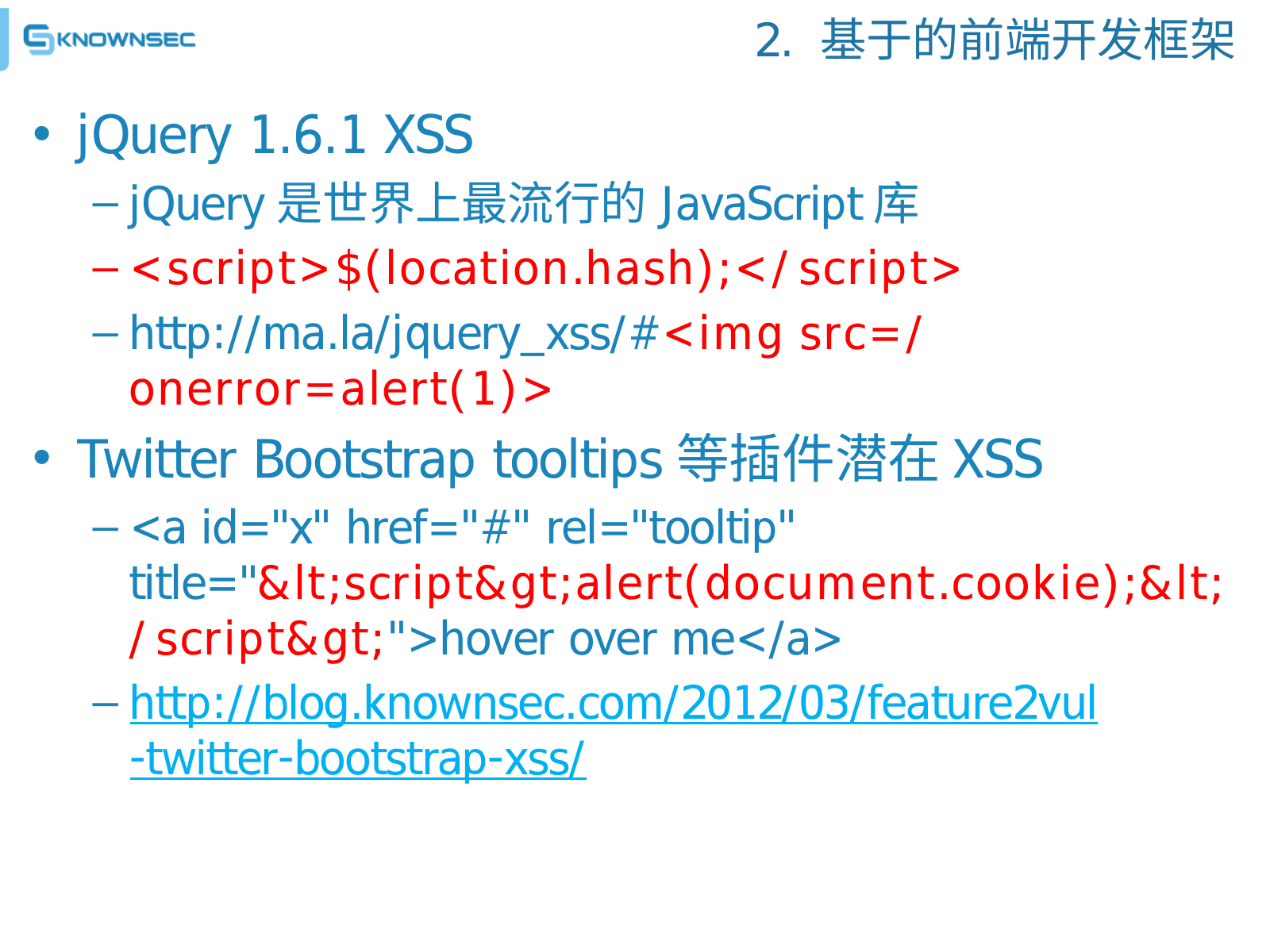

# 2. 基于的前端开发框架
jQuery 1.6.1 XSS
jQuery是世界上最流行的JavaScript库
<script>$(location.hash);</script>
http://ma.la/jquery_xss/#<img src=/ onerror=alert(1)>
Twitter Bootstrap tooltips等插件潜在XSS
<a id="x" href="#" rel="tooltip" title="&lt;script&gt;alert(document.cookie);&lt;/script&gt;">hover over me</a>
http://blog.knownsec.com/2012/03/feature2vul-twitter-bootstrap-xss/